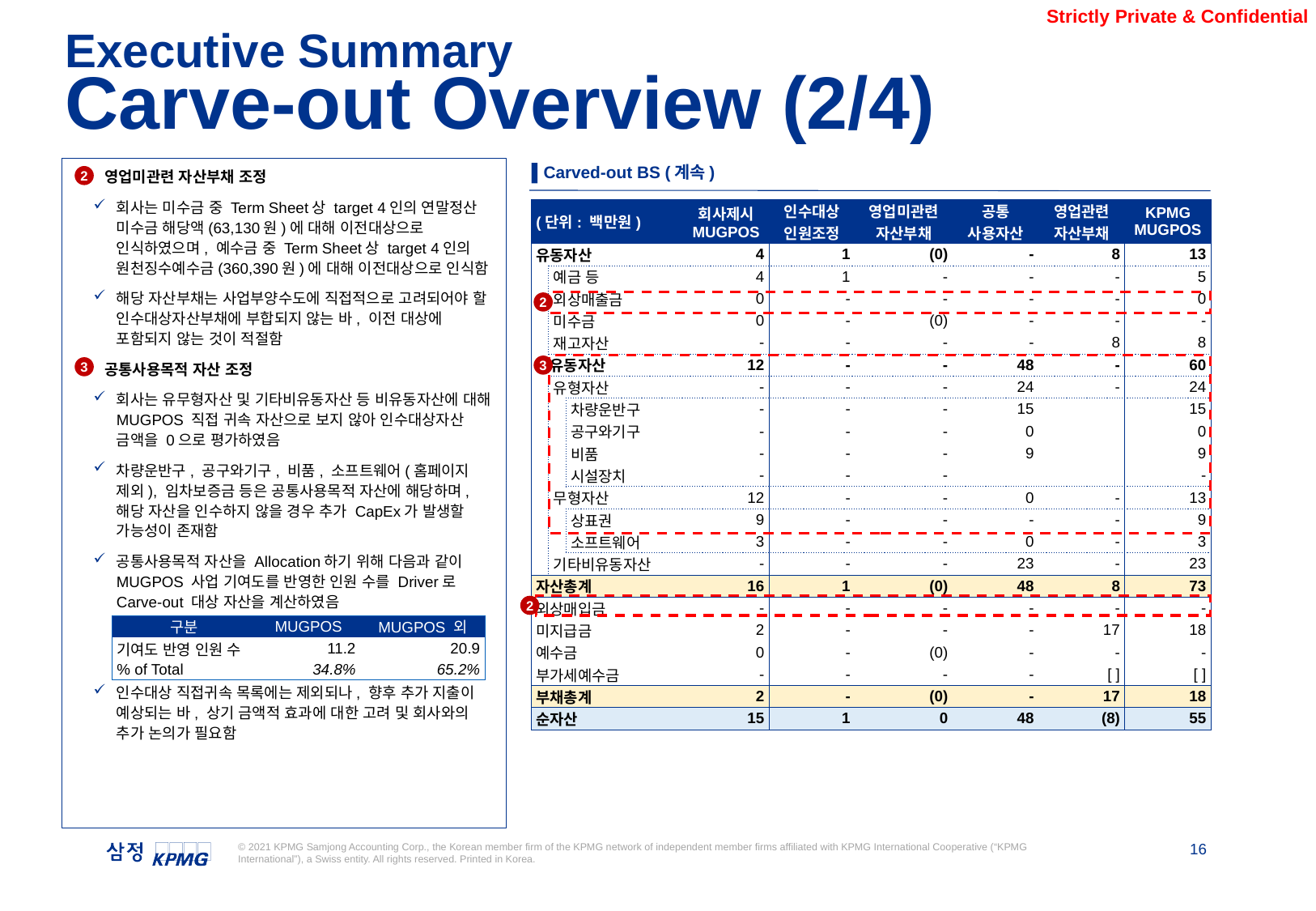

Executive Summary
Carve-out Overview (2/4)
▌Carved-out BS (계속)

영업미관련 자산부채 조정
회사는 미수금 중 Term Sheet상 target 4인의 연말정산 미수금 해당액(63,130원)에 대해 이전대상으로 인식하였으며, 예수금 중 Term Sheet상 target 4인의 원천징수예수금(360,390원)에 대해 이전대상으로 인식함
해당 자산부채는 사업부양수도에 직접적으로 고려되어야 할 인수대상자산부채에 부합되지 않는 바, 이전 대상에 포함되지 않는 것이 적절함
공통사용목적 자산 조정
회사는 유무형자산 및 기타비유동자산 등 비유동자산에 대해 MUGPOS 직접 귀속 자산으로 보지 않아 인수대상자산 금액을 0으로 평가하였음
차량운반구, 공구와기구, 비품, 소프트웨어(홈페이지 제외), 임차보증금 등은 공통사용목적 자산에 해당하며, 해당 자산을 인수하지 않을 경우 추가 CapEx가 발생할 가능성이 존재함
공통사용목적 자산을 Allocation하기 위해 다음과 같이 MUGPOS 사업 기여도를 반영한 인원 수를 Driver로 Carve-out 대상 자산을 계산하였음

인수대상 직접귀속 목록에는 제외되나, 향후 추가 지출이 예상되는 바, 상기 금액적 효과에 대한 고려 및 회사와의 추가 논의가 필요함

2
| (단위: 백만원) |  |  | 회사제시 MUGPOS | 인수대상 인원조정 | 영업미관련 자산부채 | 공통 사용자산 | 영업관련 자산부채 | KPMG MUGPOS |
| --- | --- | --- | --- | --- | --- | --- | --- | --- |
| 유동자산 |  |  | 4 | 1 | (0) | - | 8 | 13 |
|  | 예금 등 |  | 4 | 1 | - | - | - | 5 |
|  | 외상매출금 |  | 0 | - | - | - | - | 0 |
|  | 미수금 |  | 0 | - | (0) | - | - | - |
|  | 재고자산 |  | - | - | - | - | 8 | 8 |
| 비유동자산 |  |  | 12 | - | - | 48 | - | 60 |
|  | 유형자산 |  | - | - | - | 24 | - | 24 |
|  |  | 차량운반구 | - | - | - | 15 |  | 15 |
|  |  | 공구와기구 | - | - | - | 0 |  | 0 |
|  |  | 비품 | - | - | - | 9 |  | 9 |
|  |  | 시설장치 | - | - | - |  |  | - |
|  | 무형자산 |  | 12 | - | - | 0 | - | 13 |
|  |  | 상표권 | 9 | - | - | - | - | 9 |
|  |  | 소프트웨어 | 3 | - | - | 0 | - | 3 |
|  | 기타비유동자산 |  | - | - | - | 23 | - | 23 |
| 자산총계 |  |  | 16 | 1 | (0) | 48 | 8 | 73 |
| 외상매입금 |  |  | - | - | - | - | - | - |
| 미지급금 |  |  | 2 | - | - | - | 17 | 18 |
| 예수금 |  |  | 0 | - | (0) | - | - | - |
| 부가세예수금 |  |  | - | - | - | - | [ ] | [ ] |
| 부채총계 |  |  | 2 | - | (0) | - | 17 | 18 |
| 순자산 |  |  | 15 | 1 | 0 | 48 | (8) | 55 |

2

3
3

2
| 구분 | MUGPOS | MUGPOS 외 |
| --- | --- | --- |
| 기여도 반영 인원 수 | 11.2 | 20.9 |
| % of Total | 34.8% | 65.2% |